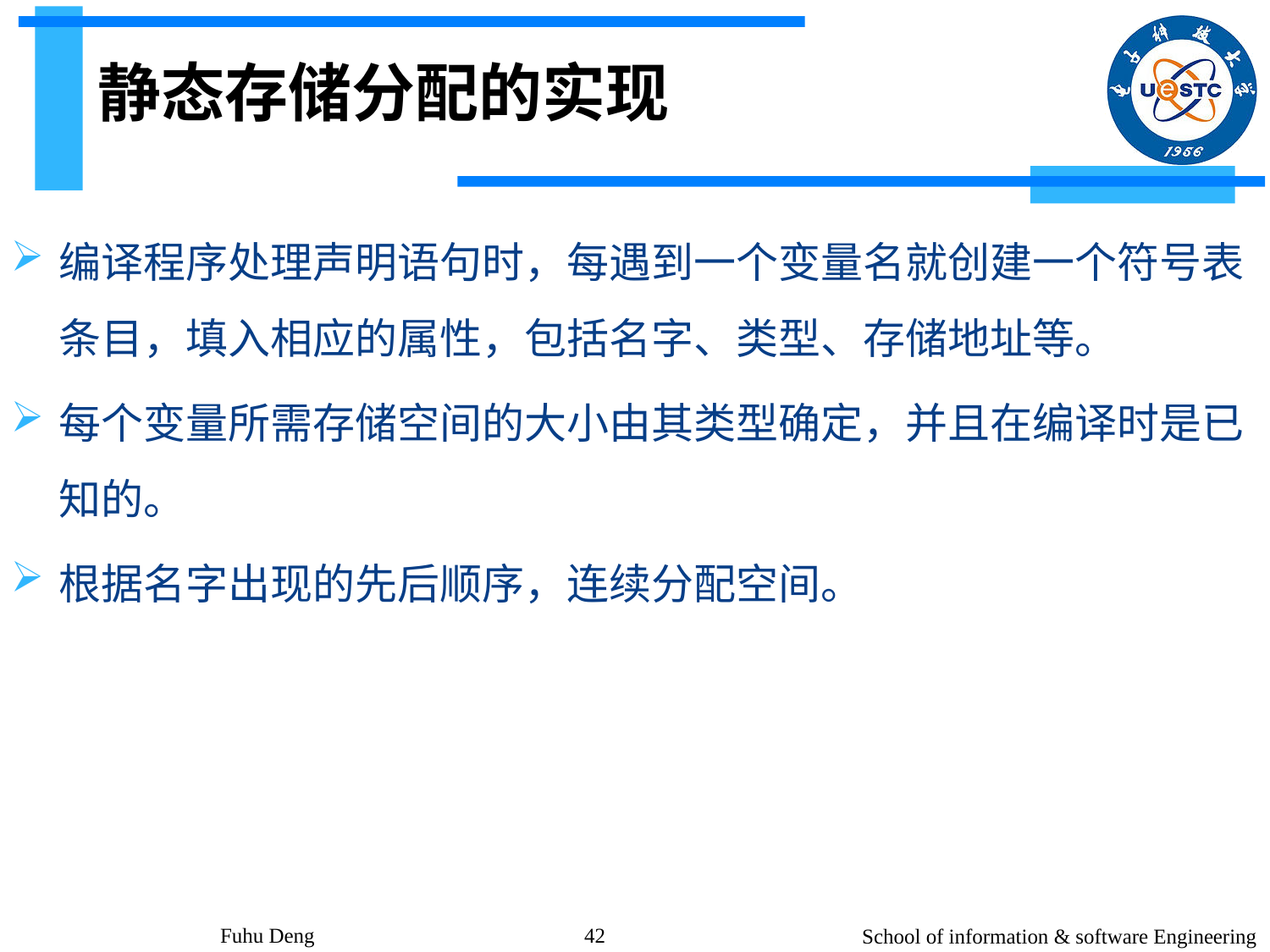

# 静态存储分配的实现
编译程序处理声明语句时，每遇到一个变量名就创建一个符号表条目，填入相应的属性，包括名字、类型、存储地址等。
每个变量所需存储空间的大小由其类型确定，并且在编译时是已知的。
根据名字出现的先后顺序，连续分配空间。
Fuhu Deng
42
School of information & software Engineering